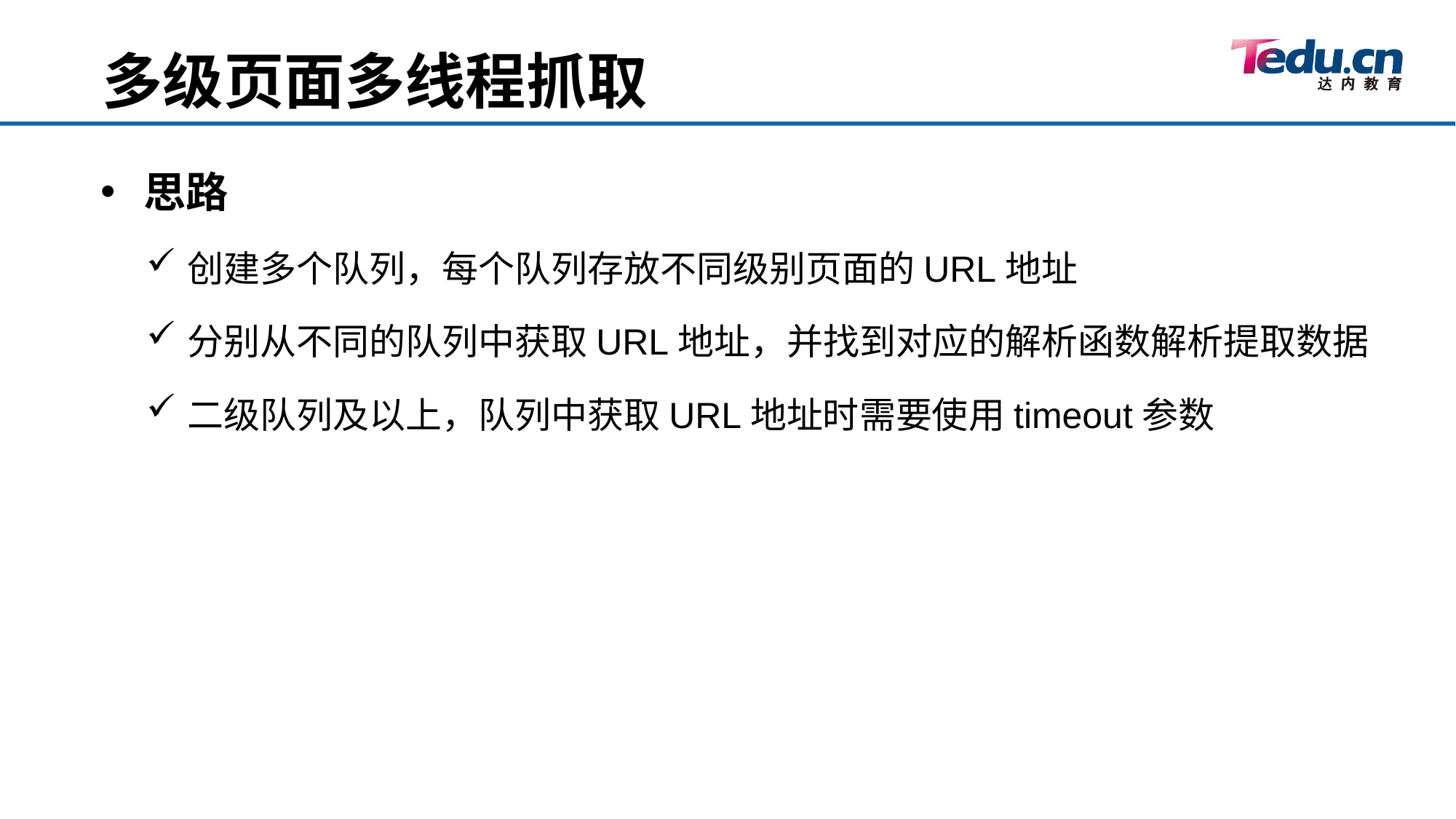

多级页面多线程抓取
思路
创建多个队列，每个队列存放不同级别页面的URL地址
分别从不同的队列中获取URL地址，并找到对应的解析函数解析提取数据
二级队列及以上，队列中获取URL地址时需要使用timeout参数